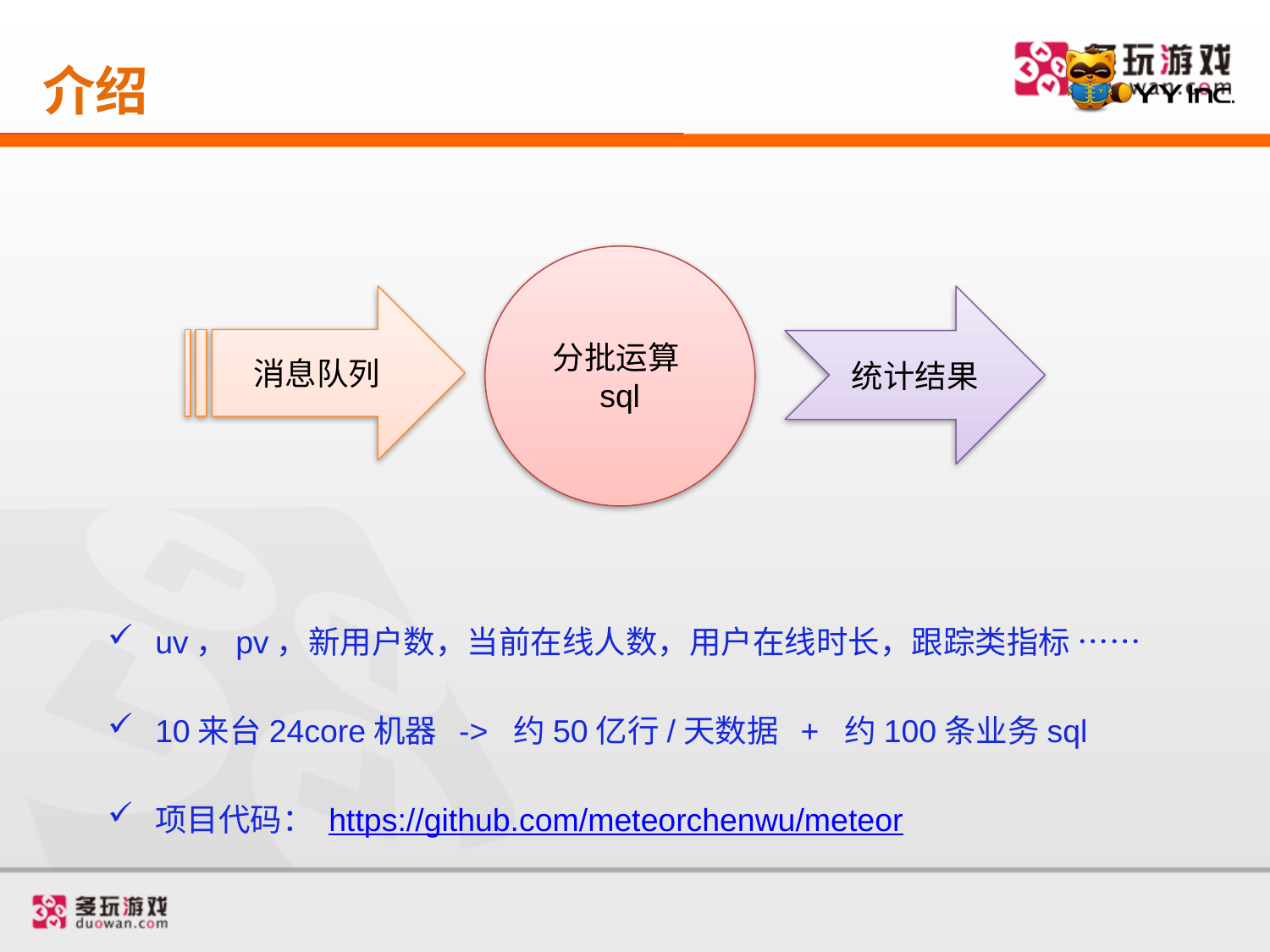

# 介绍
分批运算sql
消息队列
统计结果
uv，pv，新用户数，当前在线人数，用户在线时长，跟踪类指标 ……

10来台24core机器  ->  约50亿行/天数据  +  约100条业务sql

项目代码： https://github.com/meteorchenwu/meteor